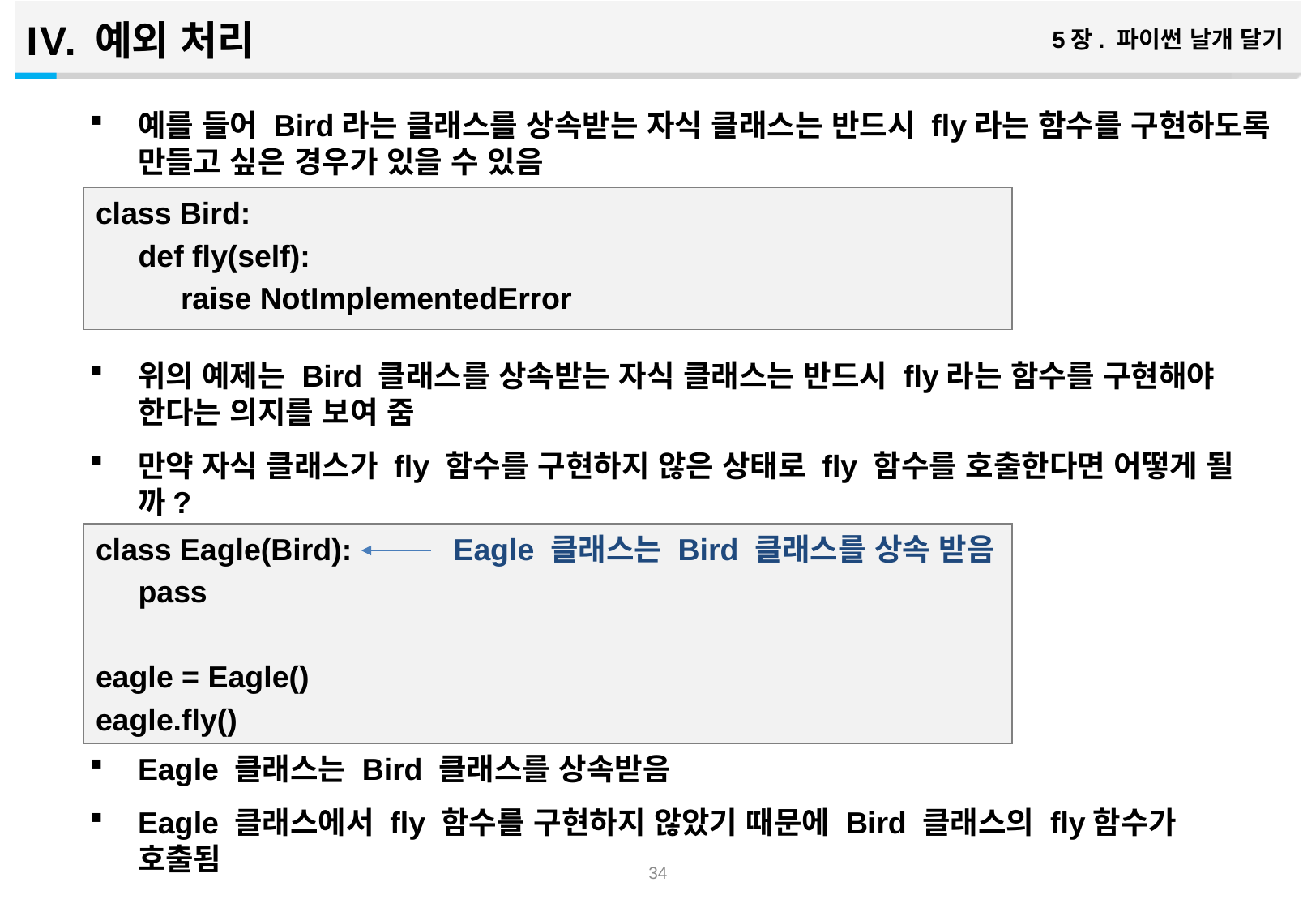

예외 처리
5장. 파이썬 날개 달기
예를 들어 Bird라는 클래스를 상속받는 자식 클래스는 반드시 fly라는 함수를 구현하도록 만들고 싶은 경우가 있을 수 있음

위의 예제는 Bird 클래스를 상속받는 자식 클래스는 반드시 fly라는 함수를 구현해야 한다는 의지를 보여 줌
만약 자식 클래스가 fly 함수를 구현하지 않은 상태로 fly 함수를 호출한다면 어떻게 될까?

Eagle 클래스는 Bird 클래스를 상속받음
Eagle 클래스에서 fly 함수를 구현하지 않았기 때문에 Bird 클래스의 fly함수가      호출됨
class Bird:
     def fly(self):
          raise NotImplementedError
Eagle 클래스는 Bird 클래스를 상속 받음
class Eagle(Bird):
     pass

eagle = Eagle()
eagle.fly()
34